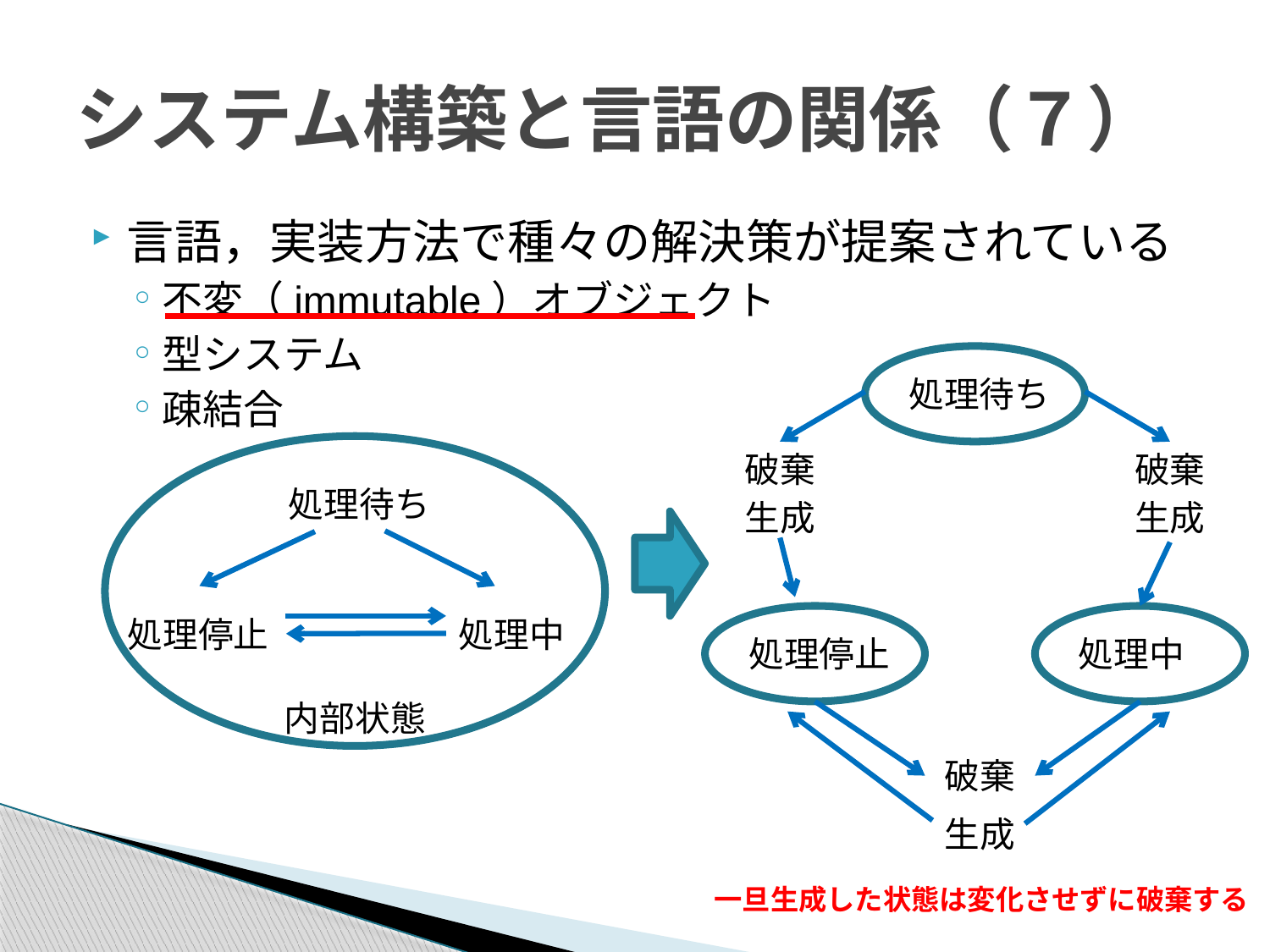

# システム構築と言語の関係（７）
言語，実装方法で種々の解決策が提案されている
不変（immutable）オブジェクト
型システム
疎結合

処理待ち

破棄
破棄
処理待ち
生成
生成

処理停止
処理中

処理停止
処理中
内部状態
破棄
生成
一旦生成した状態は変化させずに破棄する